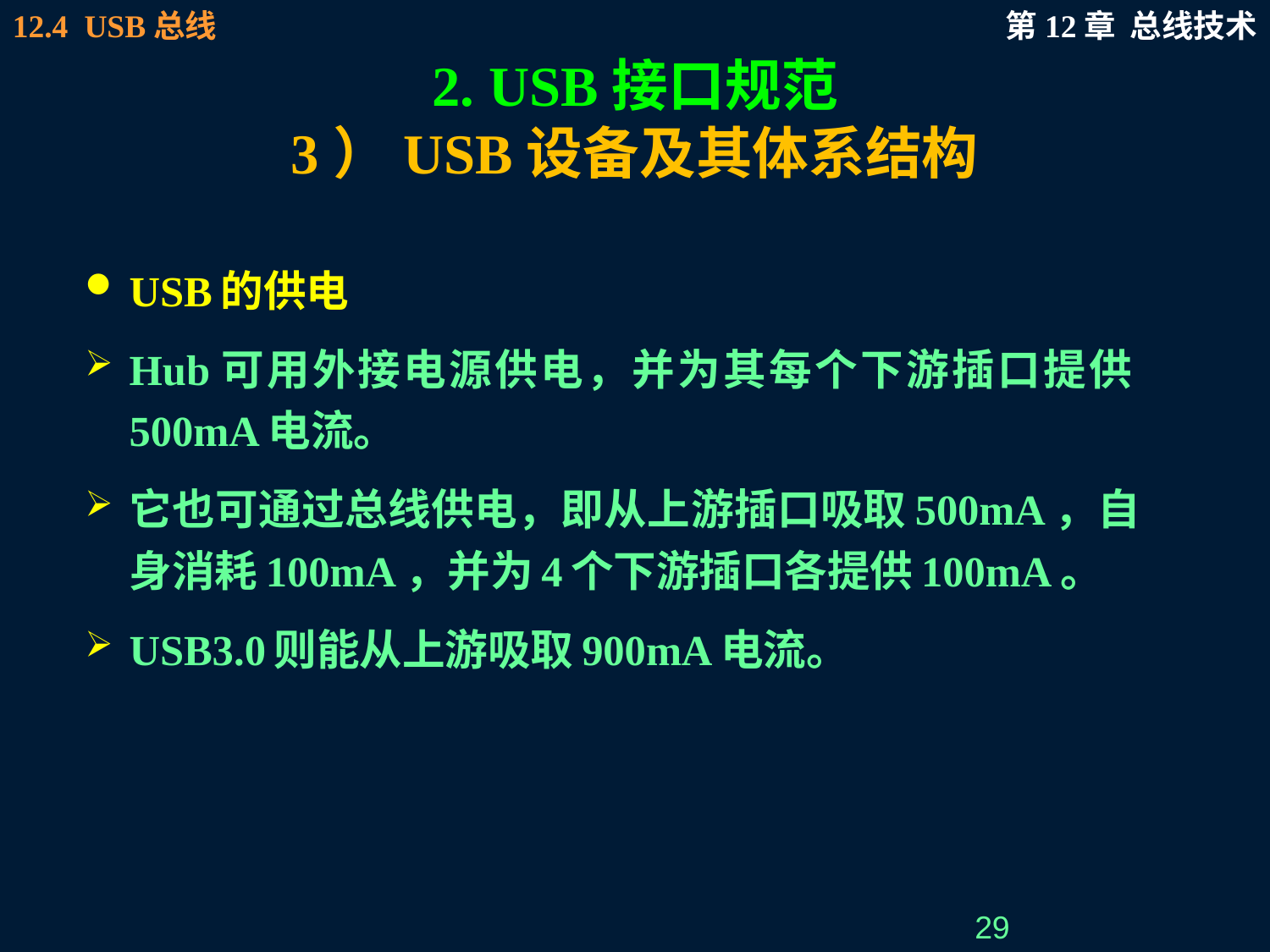

# 2. USB接口规范 3）USB设备及其体系结构
USB的供电
Hub可用外接电源供电，并为其每个下游插口提供500mA电流。
它也可通过总线供电，即从上游插口吸取500mA，自身消耗100mA，并为4个下游插口各提供100mA。
USB3.0则能从上游吸取900mA电流。